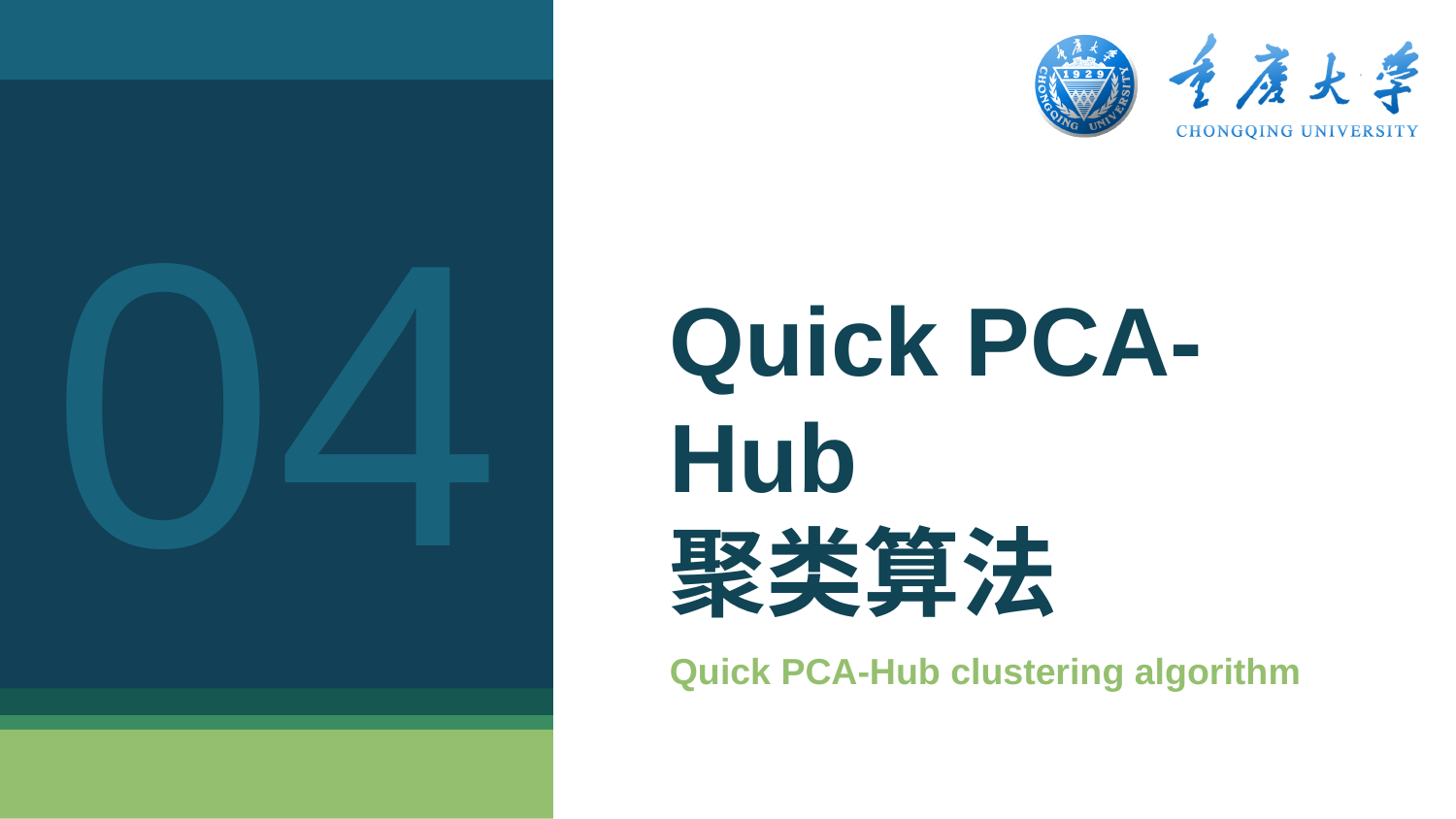

04
# Quick PCA-Hub 聚类算法
Quick PCA-Hub clustering algorithm